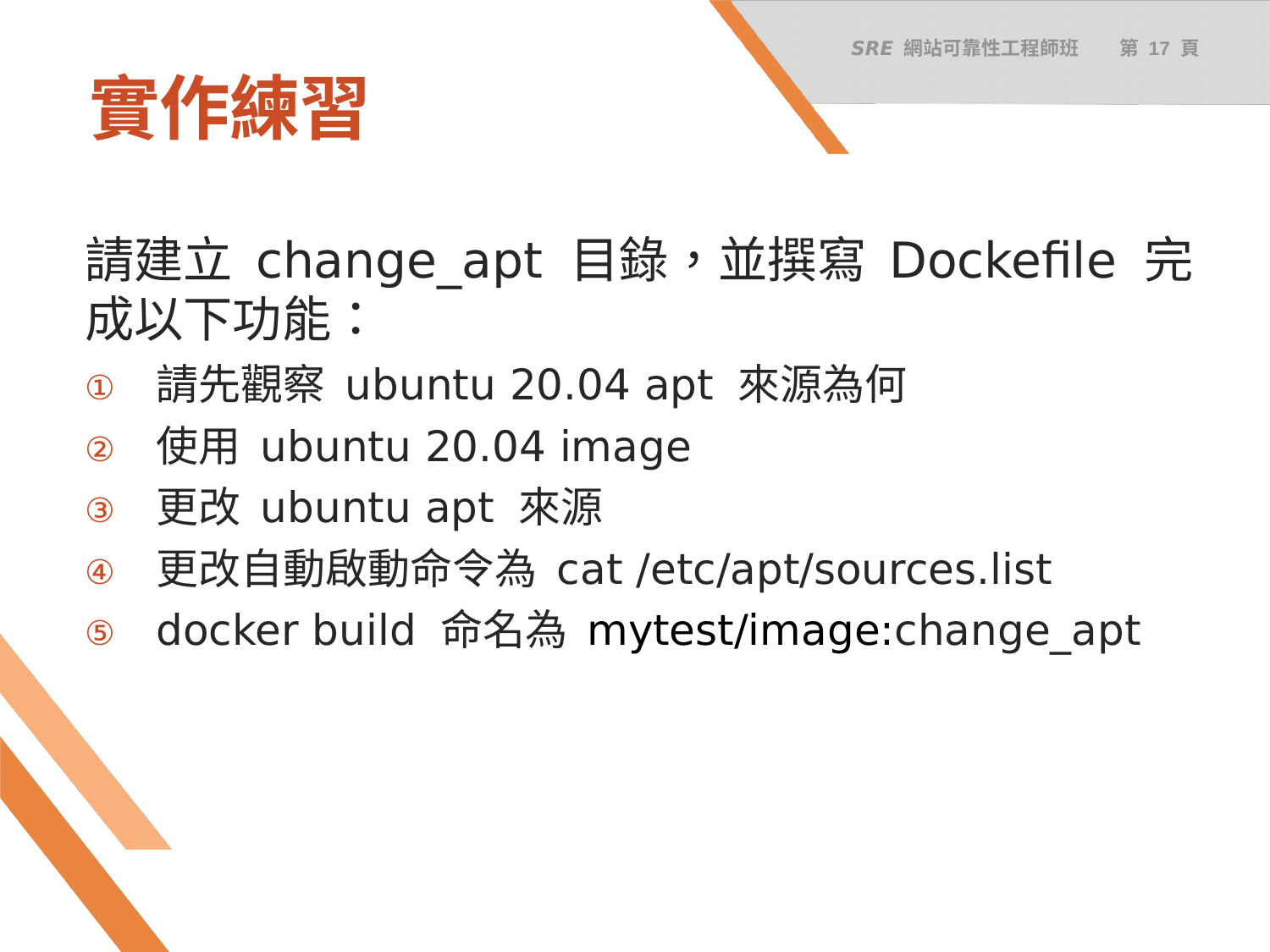

SRE 網站可靠性工程師班
第 17 頁
# 實作練習
請建立 change_apt 目錄，並撰寫 Dockefile 完成以下功能：
請先觀察 ubuntu 20.04 apt 來源為何
使用 ubuntu 20.04 image
更改 ubuntu apt 來源
更改自動啟動命令為 cat /etc/apt/sources.list
docker build 命名為 mytest/image:change_apt